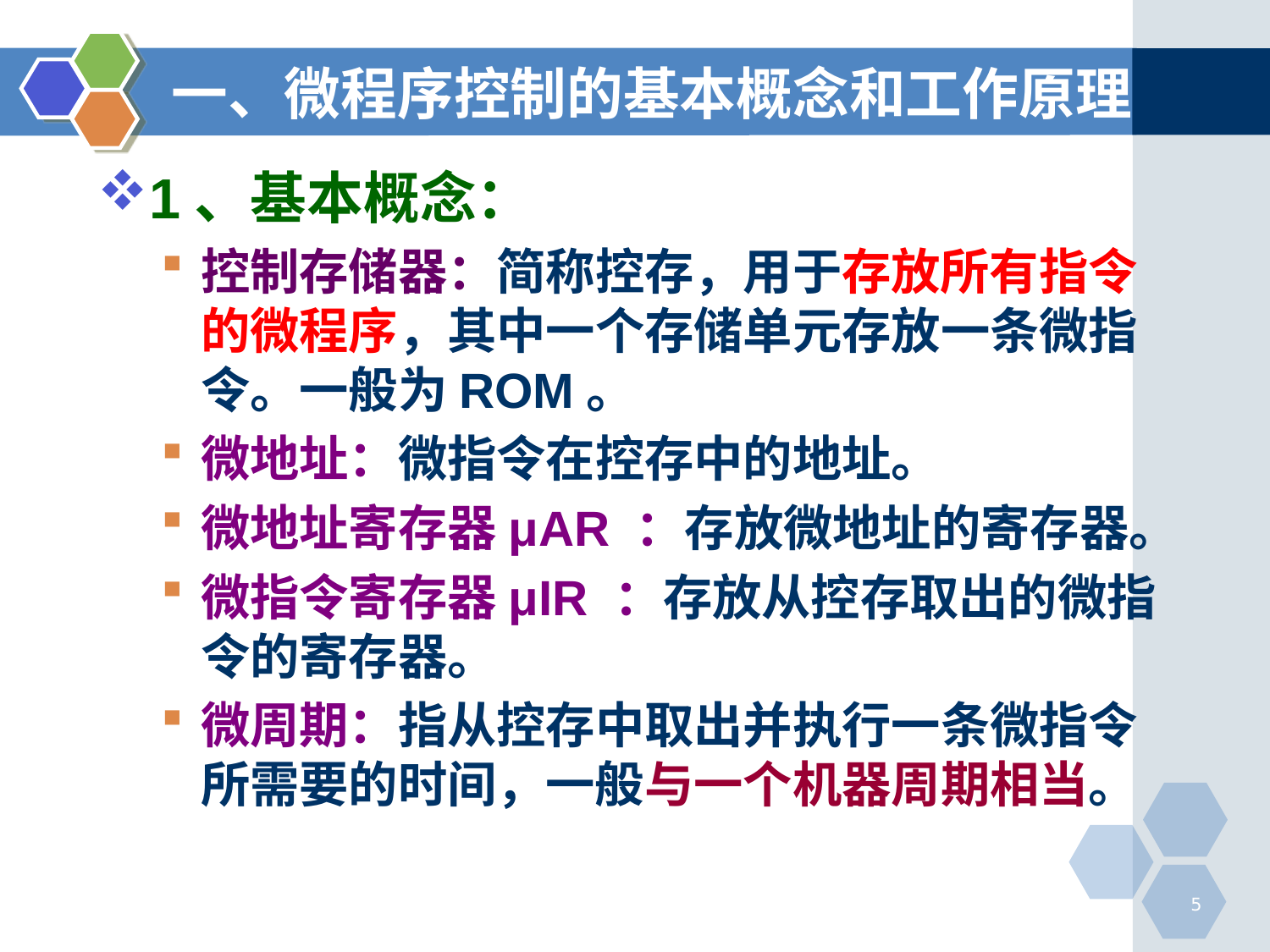

# 一、微程序控制的基本概念和工作原理
1、基本概念：
控制存储器：简称控存，用于存放所有指令的微程序，其中一个存储单元存放一条微指令。一般为ROM。
微地址：微指令在控存中的地址。
微地址寄存器μAR ：存放微地址的寄存器。
微指令寄存器μIR ：存放从控存取出的微指令的寄存器。
微周期：指从控存中取出并执行一条微指令所需要的时间，一般与一个机器周期相当。
5